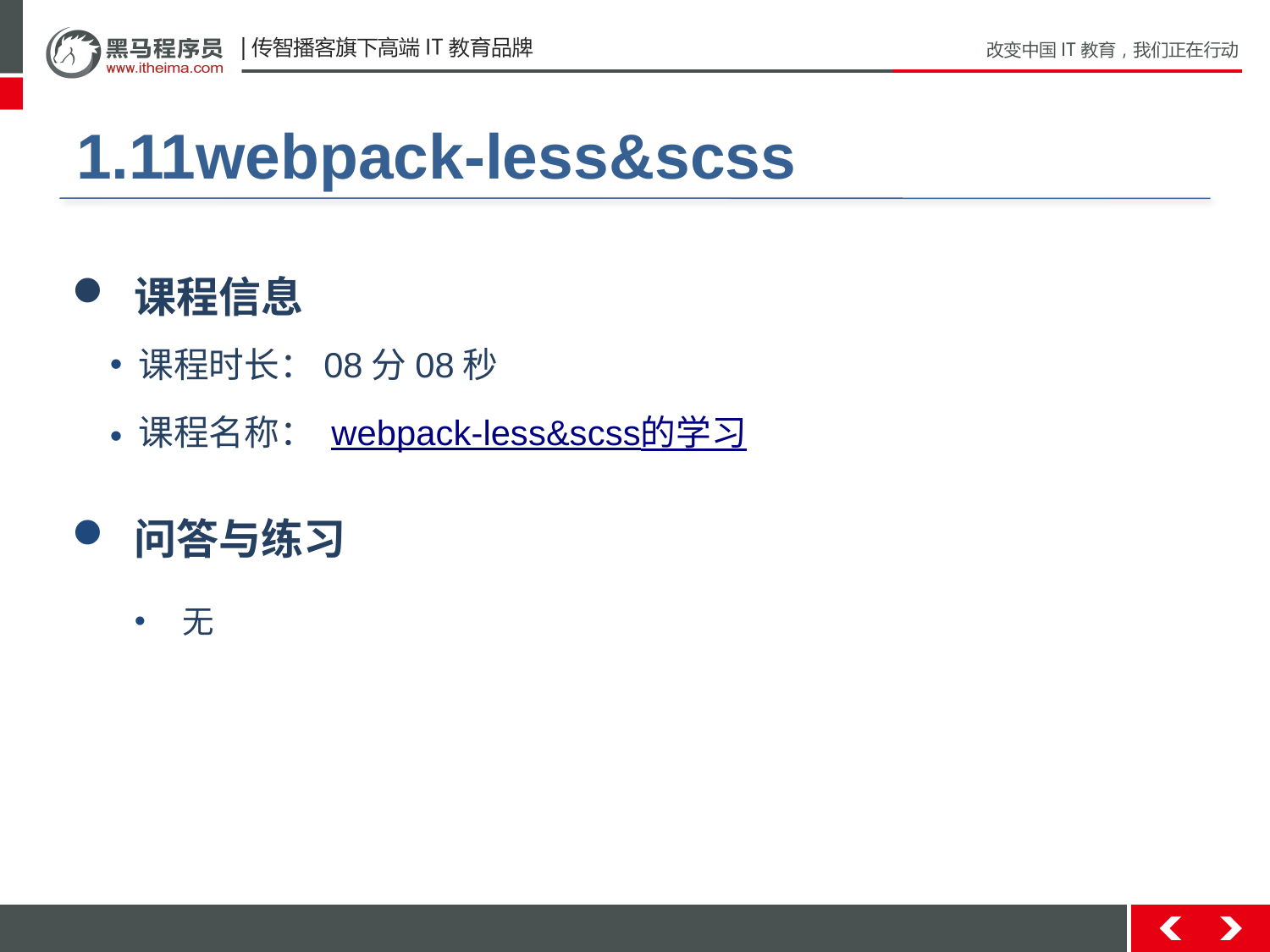

#
1.11webpack-less&scss
 课程信息
 课程时长：08分08秒
 课程名称： webpack-less&scss的学习
 问答与练习
无